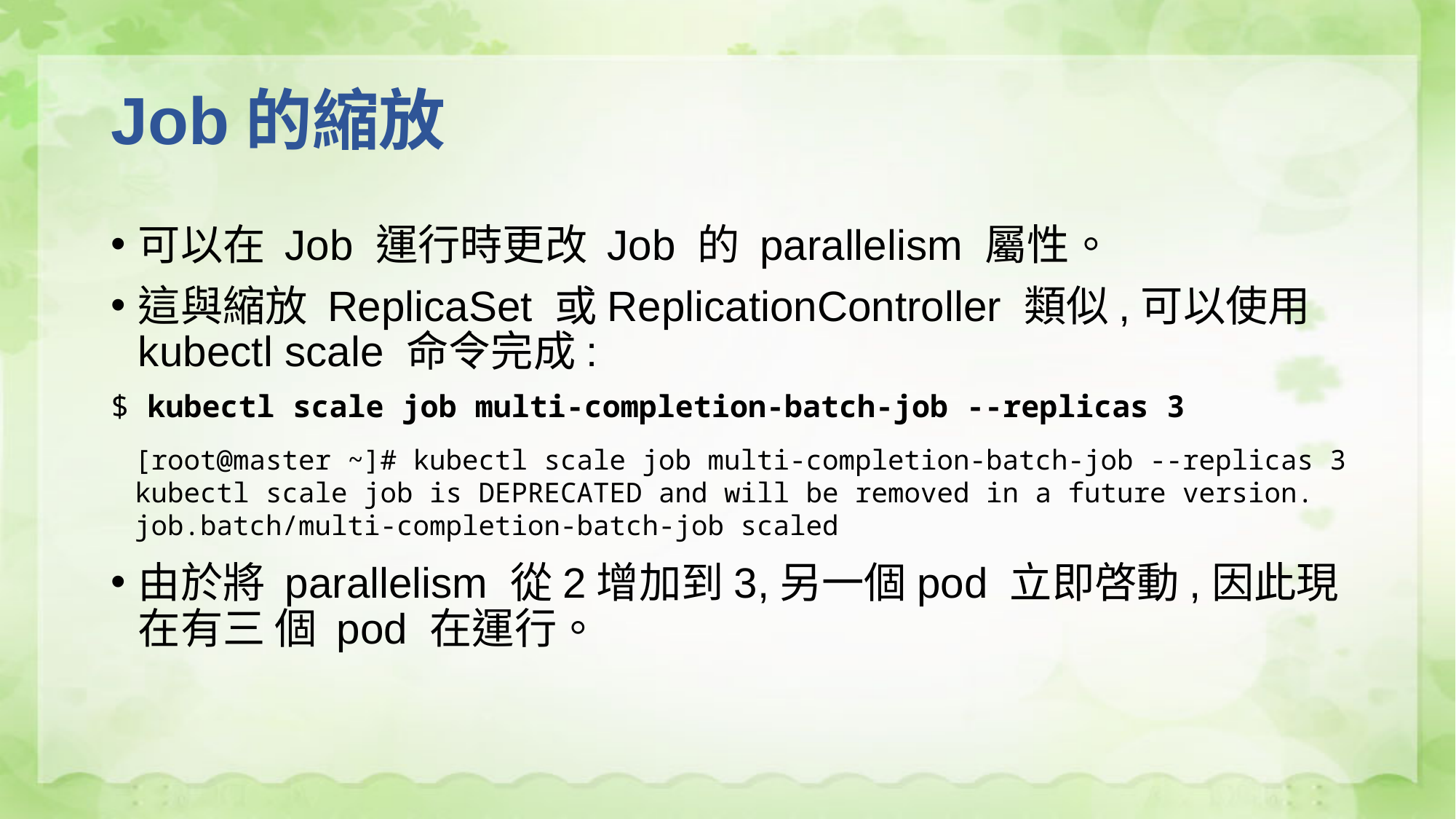

# Job的縮放
可以在 Job 運行時更改 Job 的 parallelism 屬性。
這與縮放 ReplicaSet 或ReplicationController 類似,可以使用kubectl scale 命令完成:
$ kubectl scale job multi-completion-batch-job --replicas 3

由於將 parallelism 從2增加到3,另一個pod 立即啓動,因此現在有三 個 pod 在運行。
[root@master ~]# kubectl scale job multi-completion-batch-job --replicas 3
kubectl scale job is DEPRECATED and will be removed in a future version.
job.batch/multi-completion-batch-job scaled